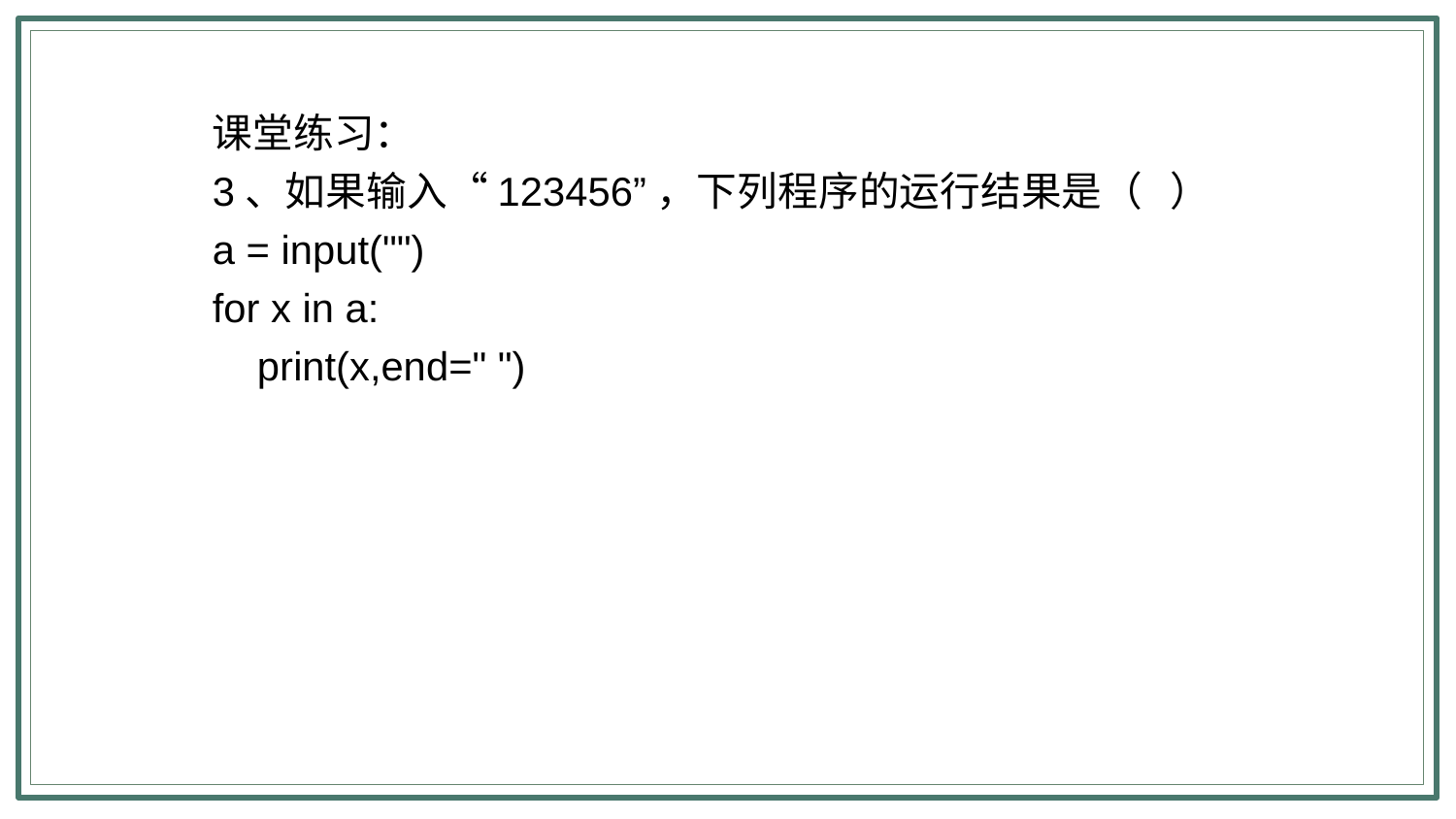

课堂练习：
3、如果输入“123456”，下列程序的运行结果是（   ）
a = input("")
for x in a:‬
    print(x,end=" ")‬